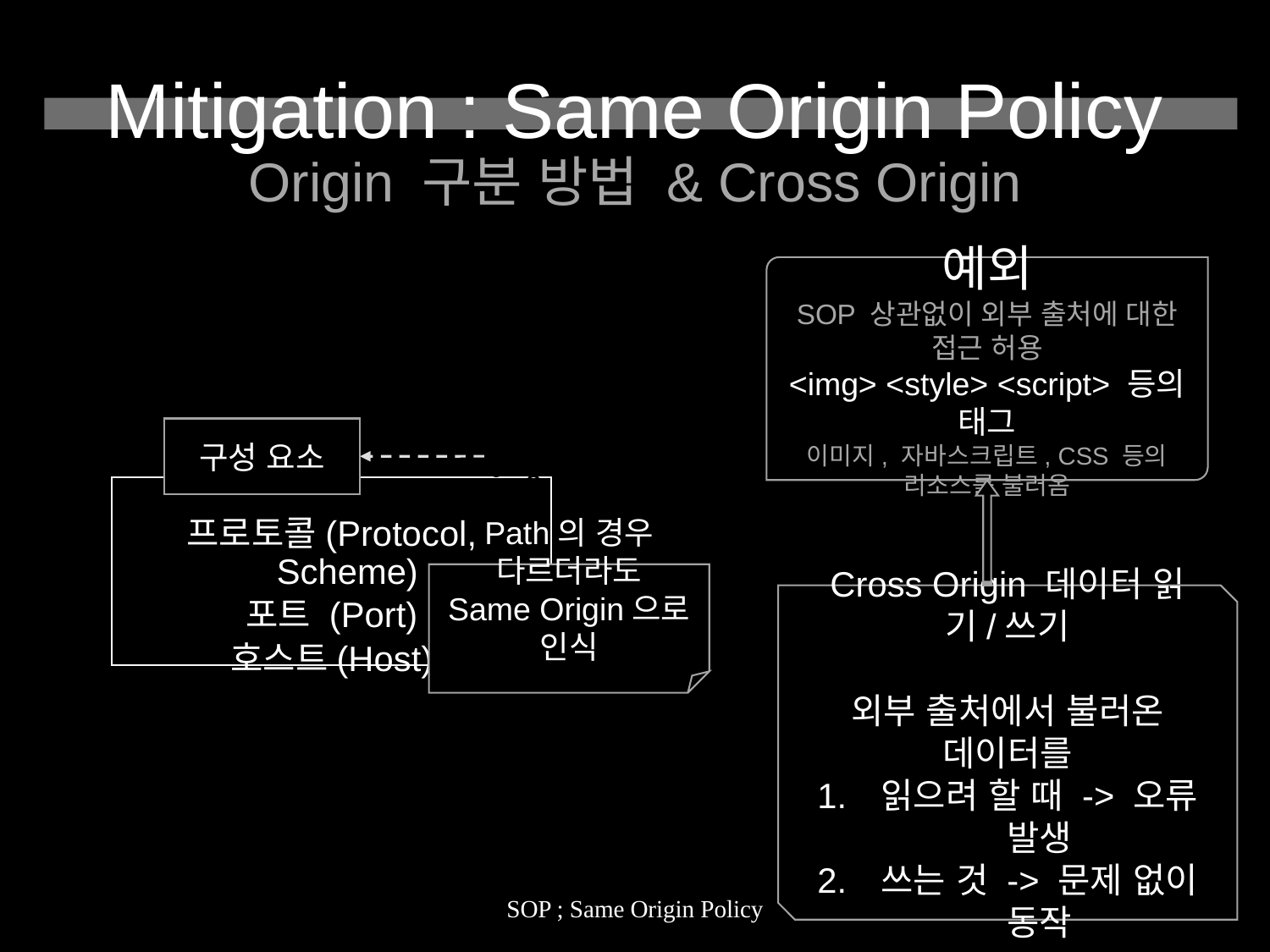

# Mitigation : Same Origin Policy Origin 구분 방법 & Cross Origin

예외
SOP 상관없이 외부 출처에 대한 접근 허용
<img> <style> <script> 등의 태그
이미지, 자바스크립트, CSS 등의 리소스를 불러옴

프로토콜(Protocol, Scheme)
포트 (Port)
호스트(Host)
구성 요소

Path의 경우 다르더라도
Same Origin으로 인식
Cross Origin 데이터 읽기/쓰기

외부 출처에서 불러온 데이터를
읽으려 할 때 -> 오류 발생
쓰는 것 -> 문제 없이 동작
SOP ; Same Origin Policy